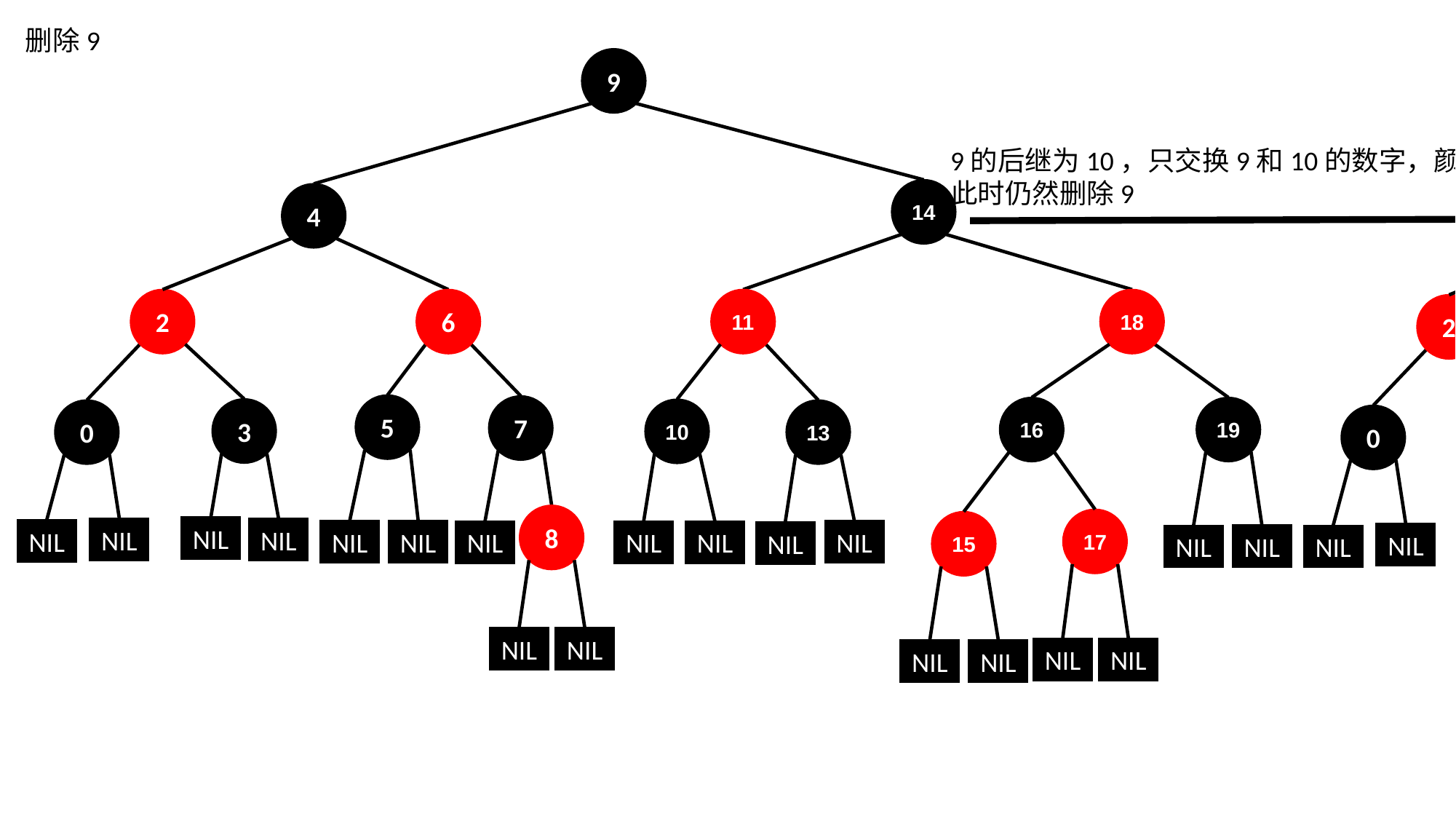

删除9
9
10
10
要删除的9是黑色，并且9的右孩子是NIL，并且9的兄弟13也是黑色。
因此将13变为红色，将11变为黑色，此时删掉9，依然红黑平衡
9的后继为10，只交换9和10的数字，颜色不变，
此时仍然删除9
14
4
14
4
14
4
2
6
11
18
2
6
11
18
2
6
11
18
5
7
16
19
3
10
0
13
5
7
16
19
3
9
5
0
13
7
16
19
3
0
13
NIL
8
17
8
15
17
8
15
NIL
NIL
NIL
17
NIL
NIL
NIL
NIL
NIL
NIL
NIL
15
NIL
NIL
NIL
NIL
NIL
NIL
NIL
NIL
NIL
NIL
NIL
NIL
NIL
NIL
NIL
NIL
NIL
NIL
NIL
NIL
NIL
NIL
NIL
NIL
NIL
NIL
NIL
NIL
NIL
NIL
NIL
NIL
NIL
NIL
NIL
NIL
NIL
NIL
NIL
NIL
NIL
NIL
NIL
NIL
NIL